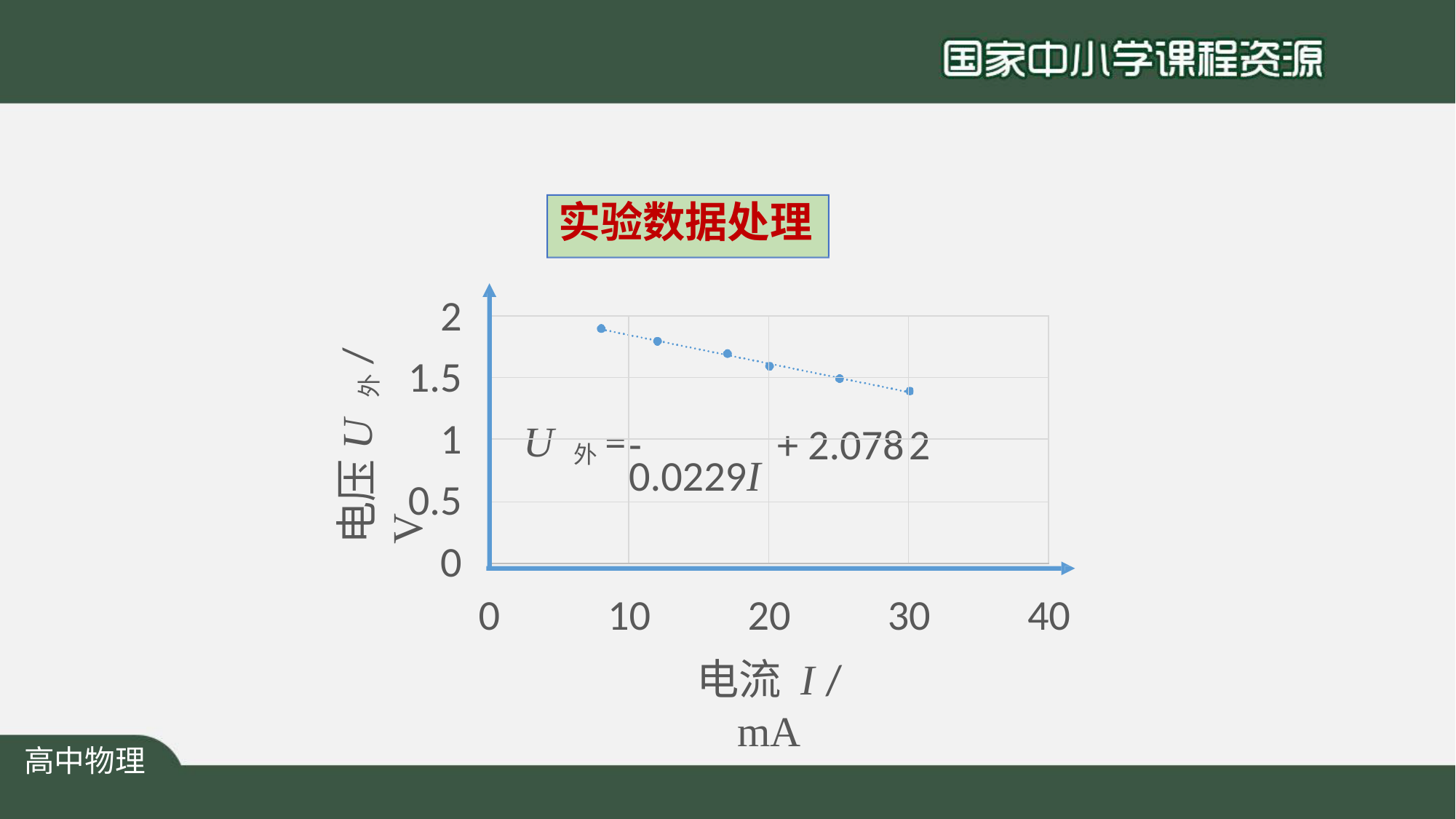

# 实验数据处理

2
1.5
1
0.5
0

|  |  |  |  |
| --- | --- | --- | --- |
|  |  |  |  |
| U 外= | -0.0229I | + 2.078 | 2 |
|  |  |  |  |

电压U 外/ V

20
电流 I / mA
0
10
30
40
高中物理